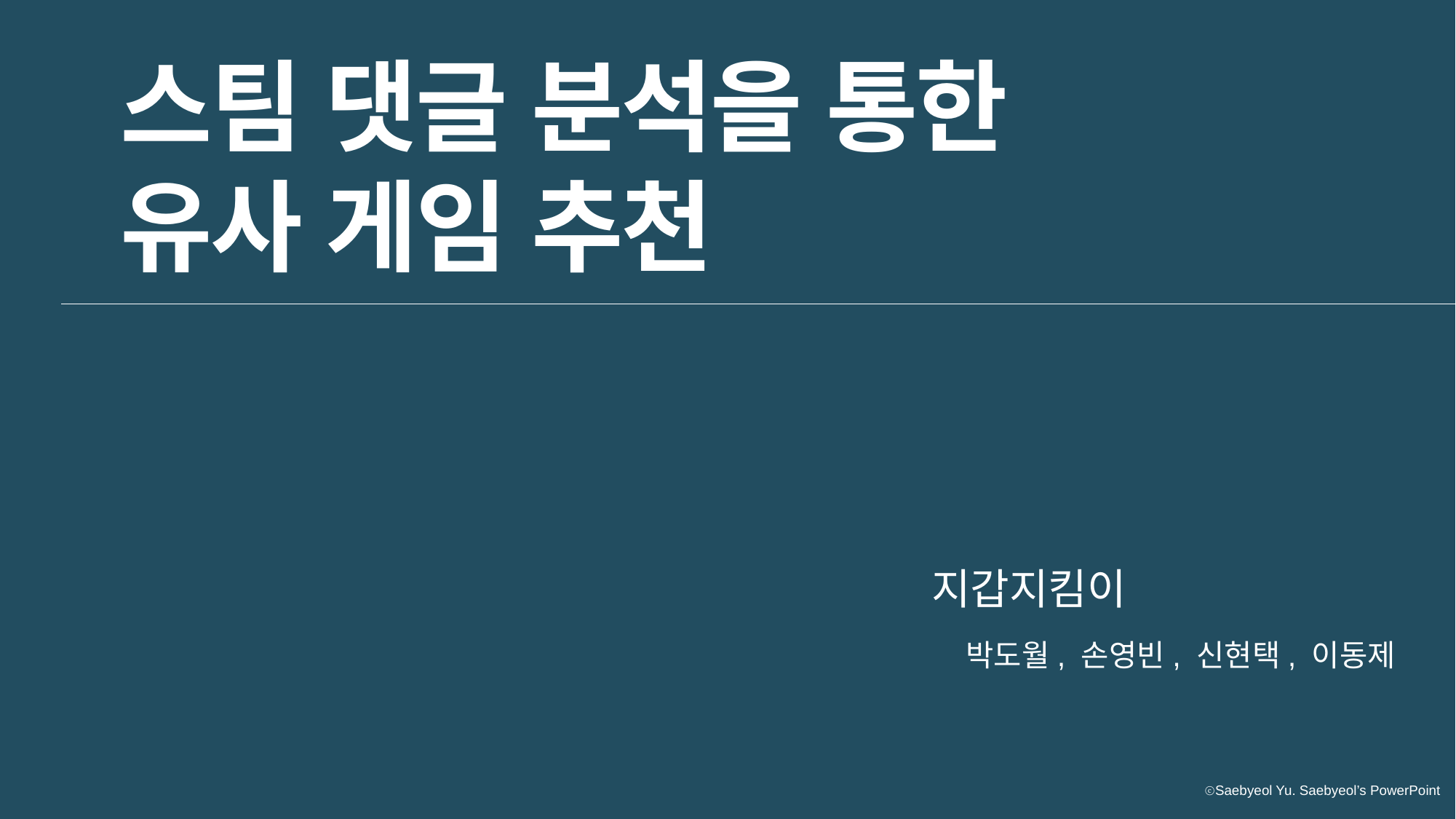

스팀 댓글 분석을 통한
유사 게임 추천
지갑지킴이
박도월, 손영빈, 신현택, 이동제